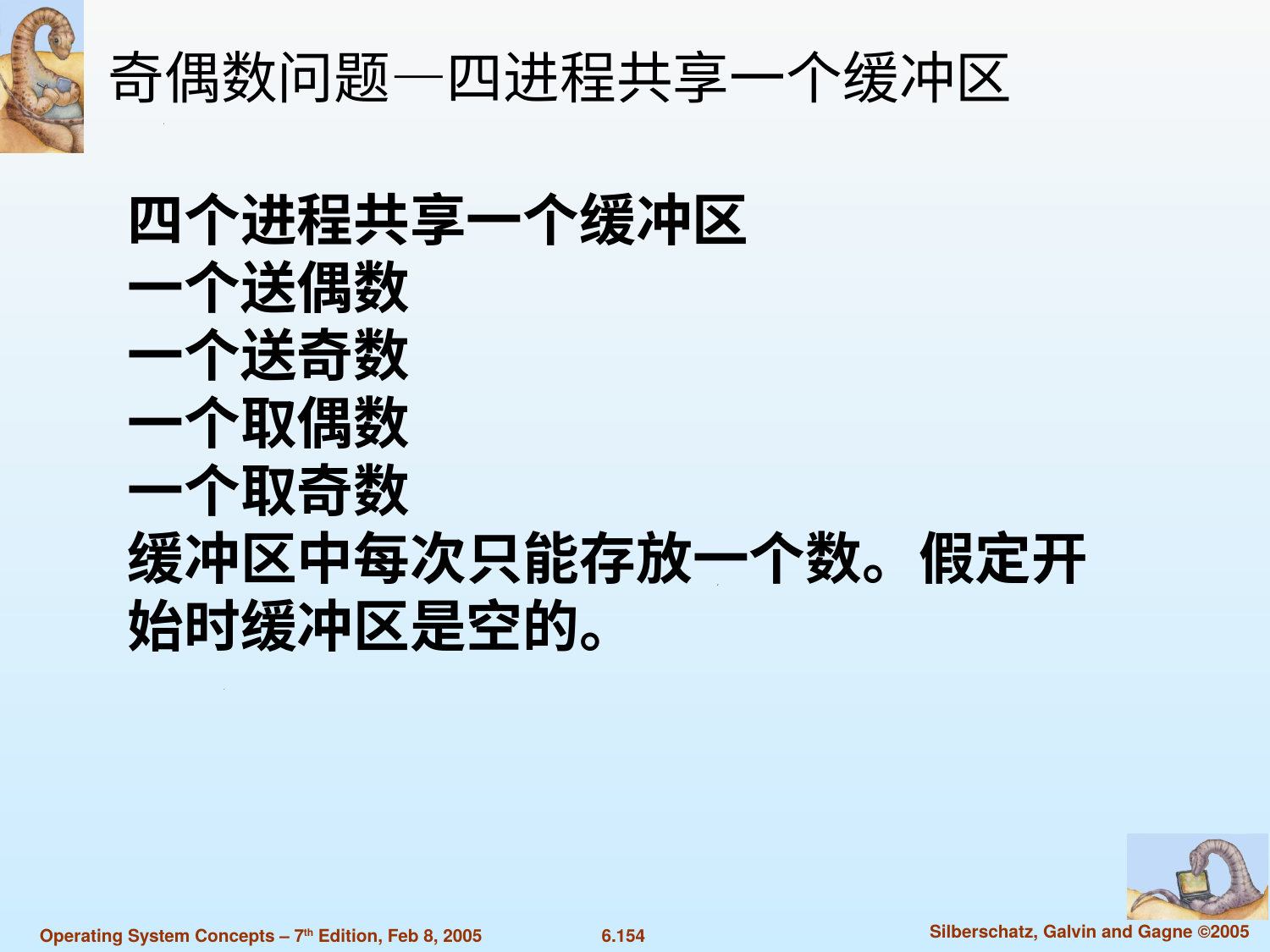

奇偶数问题—四进程共享一个缓冲区
四个进程共享一个缓冲区
一个送偶数
一个送奇数
一个取偶数
一个取奇数
缓冲区中每次只能存放一个数。假定开始时缓冲区是空的。